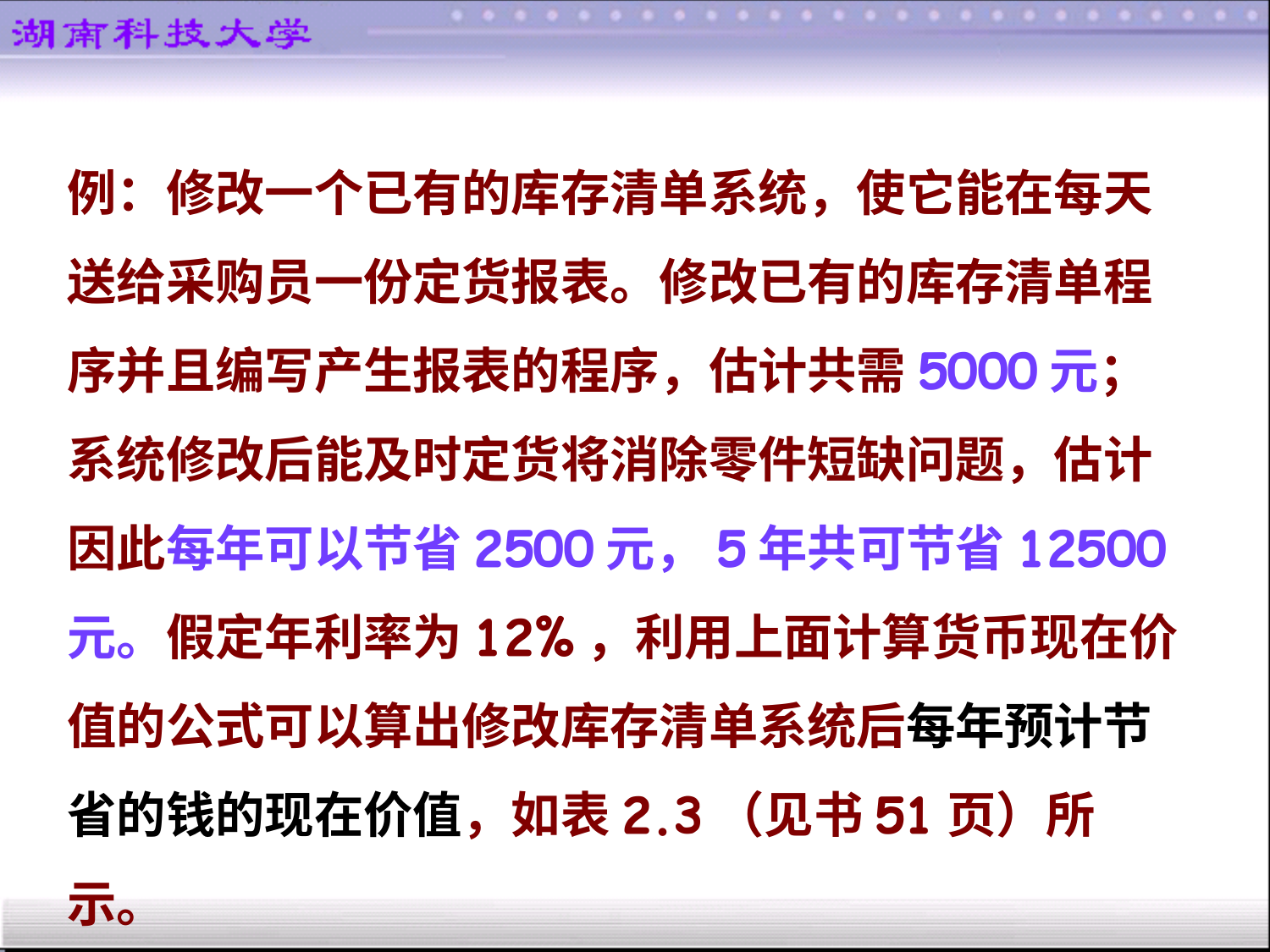

例：修改一个已有的库存清单系统，使它能在每天送给采购员一份定货报表。修改已有的库存清单程序并且编写产生报表的程序，估计共需5000元；系统修改后能及时定货将消除零件短缺问题，估计因此每年可以节省2500元，5年共可节省12500元。假定年利率为12%，利用上面计算货币现在价值的公式可以算出修改库存清单系统后每年预计节省的钱的现在价值，如表2.3（见书51页）所示。